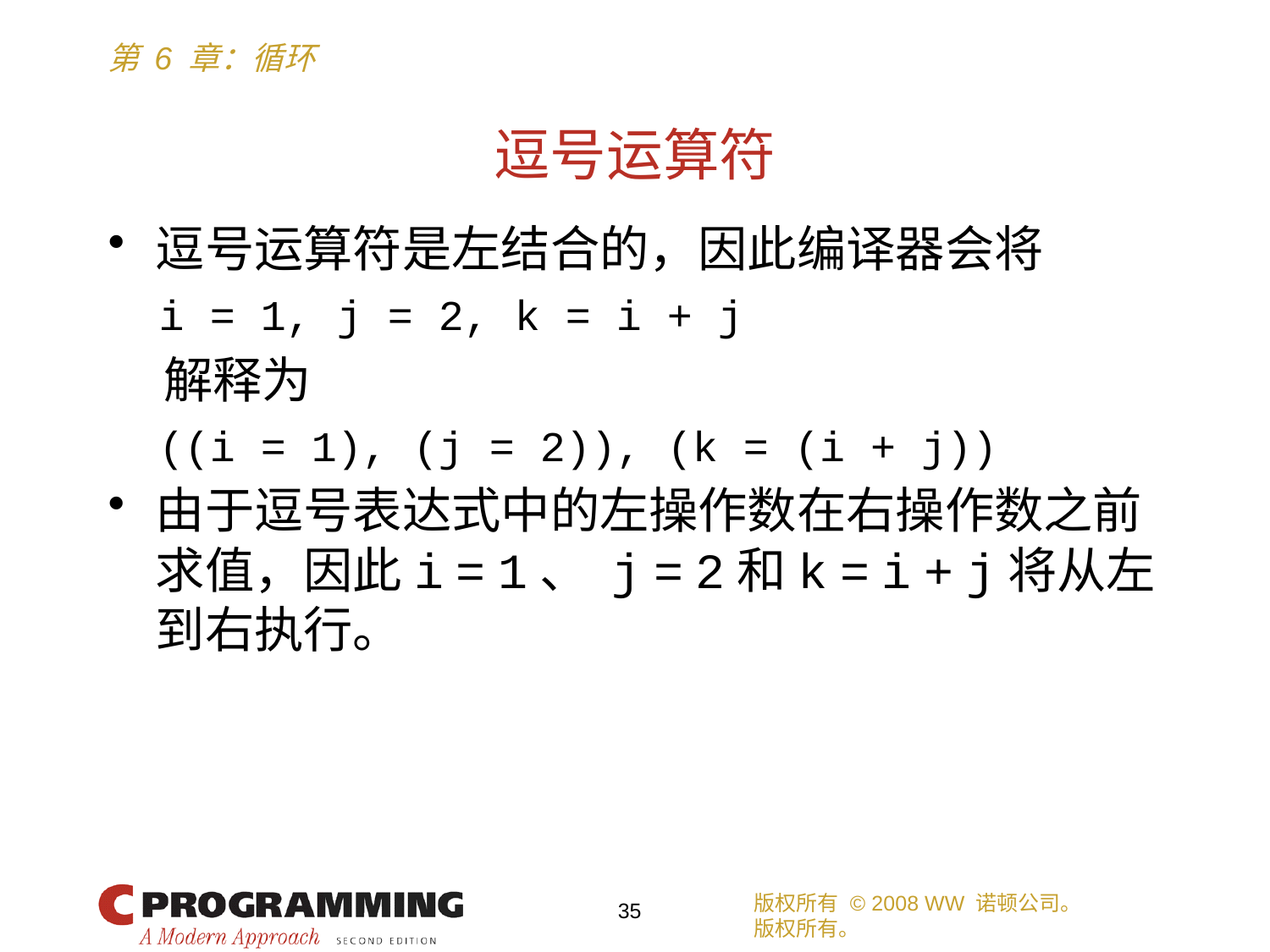

# 逗号运算符
逗号运算符是左结合的，因此编译器会将
  i = 1, j = 2, k = i + j
    解释为
  ((i = 1), (j = 2)), (k = (i + j))
由于逗号表达式中的左操作数在右操作数之前求值，因此i = 1、 j = 2和k = i + j将从左到右执行。
版权所有 © 2008 WW 诺顿公司。
版权所有。
35